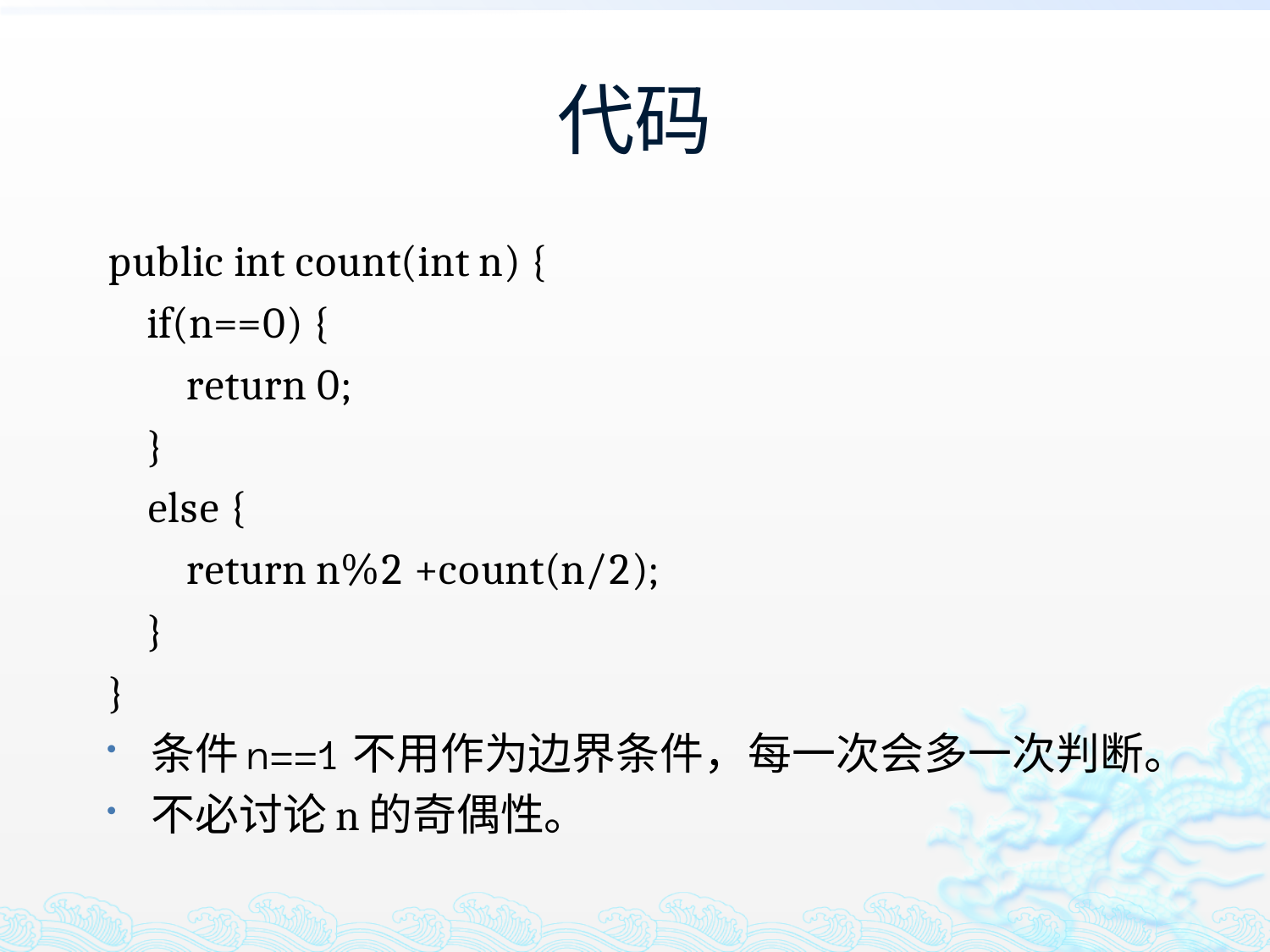

# 代码
public int count(int n) {
    if(n==0) {
        return 0;
    }
    else {
        return n%2 +count(n/2);
    }
}
条件n==1不用作为边界条件，每一次会多一次判断。
不必讨论n的奇偶性。